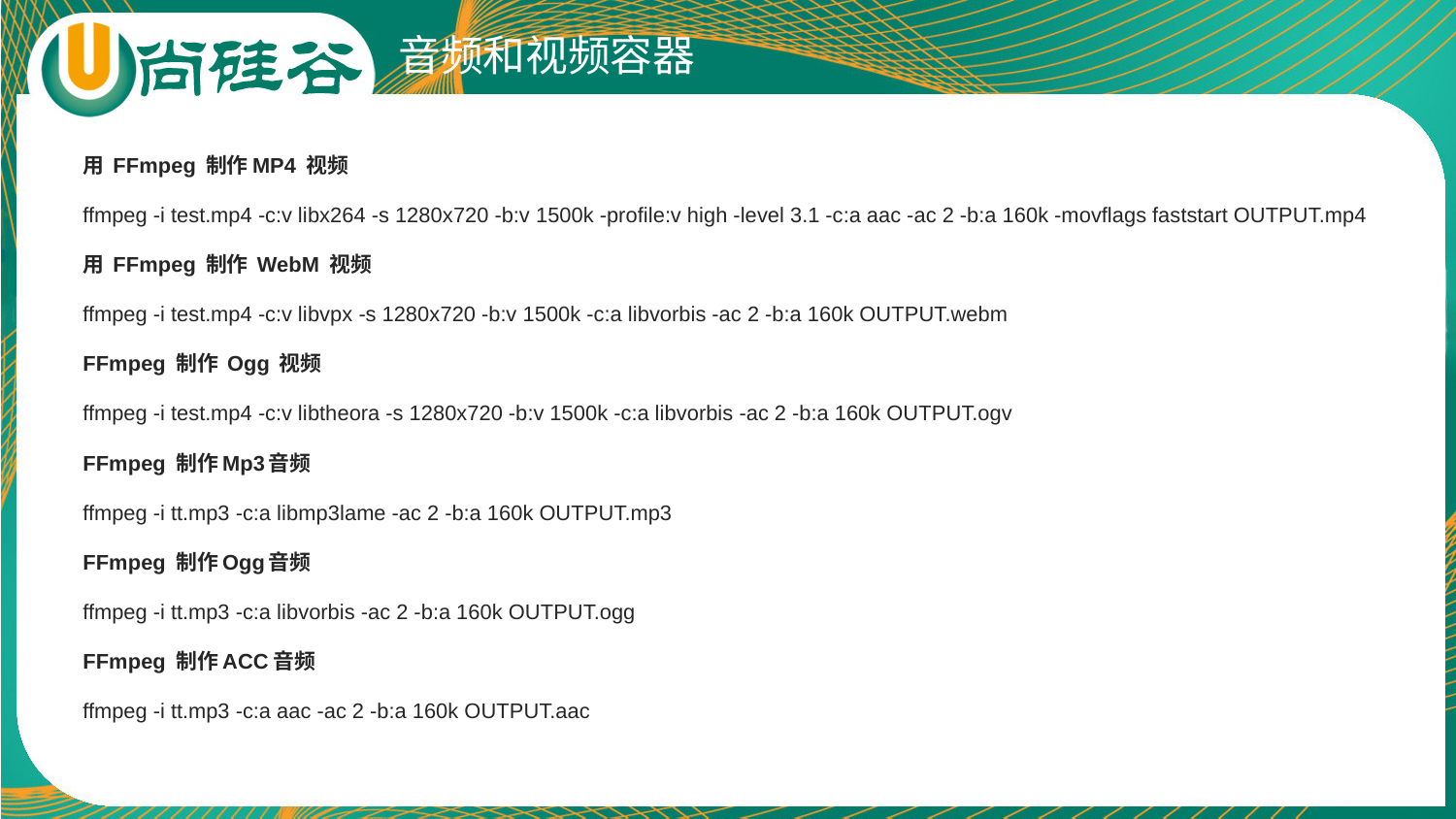

# 音频和视频容器
用 FFmpeg 制作MP4 视频
ffmpeg -i test.mp4 -c:v libx264 -s 1280x720 -b:v 1500k -profile:v high -level 3.1 -c:a aac -ac 2 -b:a 160k -movflags faststart OUTPUT.mp4
用 FFmpeg 制作 WebM 视频
ffmpeg -i test.mp4 -c:v libvpx -s 1280x720 -b:v 1500k -c:a libvorbis -ac 2 -b:a 160k OUTPUT.webm
FFmpeg 制作 Ogg 视频
ffmpeg -i test.mp4 -c:v libtheora -s 1280x720 -b:v 1500k -c:a libvorbis -ac 2 -b:a 160k OUTPUT.ogv
FFmpeg 制作Mp3音频
ffmpeg -i tt.mp3 -c:a libmp3lame -ac 2 -b:a 160k OUTPUT.mp3
FFmpeg 制作Ogg音频
ffmpeg -i tt.mp3 -c:a libvorbis -ac 2 -b:a 160k OUTPUT.ogg
FFmpeg 制作ACC音频
ffmpeg -i tt.mp3 -c:a aac -ac 2 -b:a 160k OUTPUT.aac